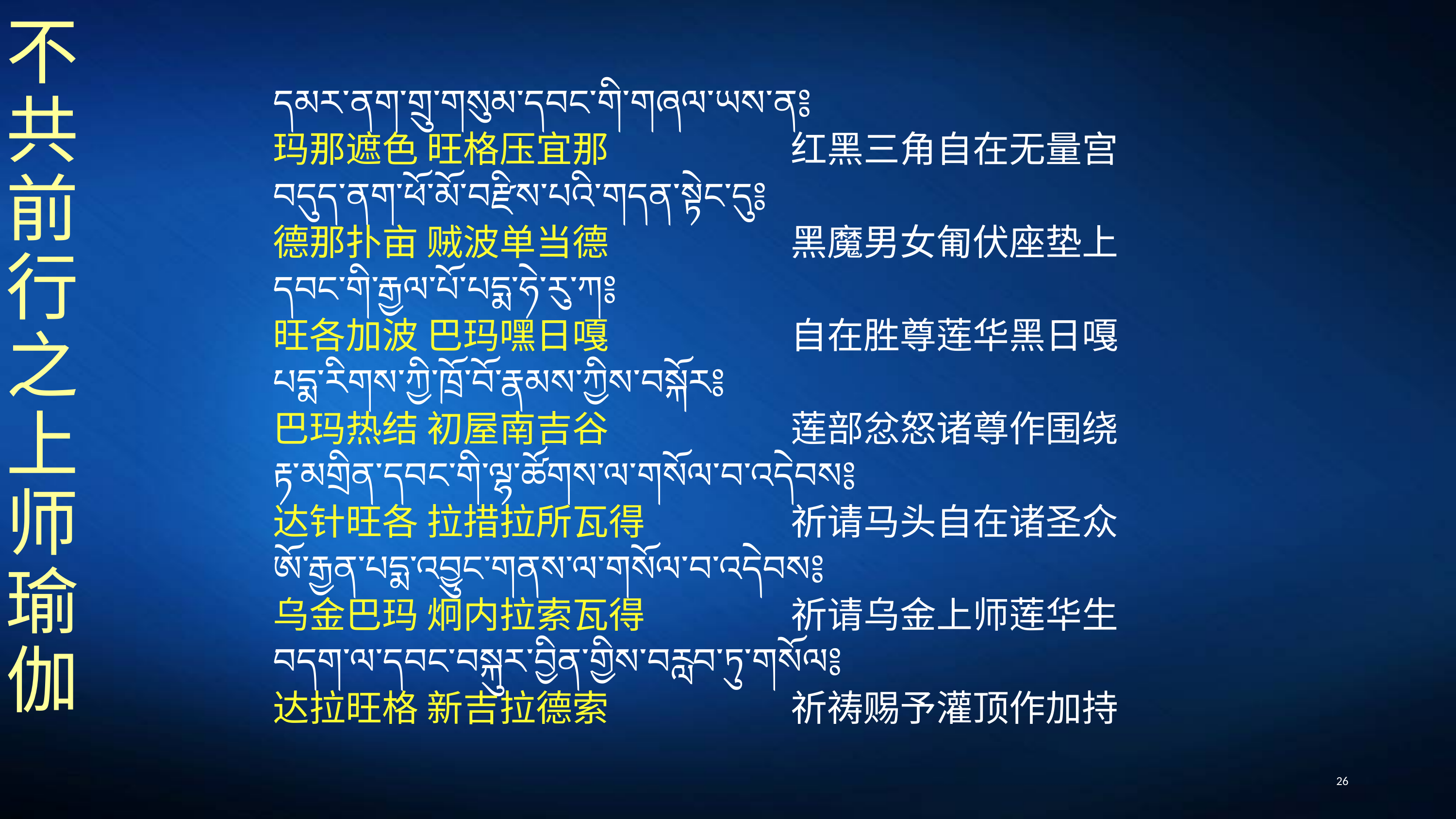

# 不共前行之 上师瑜伽

དམར་ནག་གྲུ་གསུམ་དབང་གི་གཞལ་ཡས་ན༔
玛那遮色 旺格压宜那　　　　　红黑三角自在无量宫
བདུད་ནག་ཕོ་མོ་བརྫིས་པའི་གདན་སྟེང་དུ༔
德那扑亩 贼波单当德　　　　　黑魔男女匍伏座垫上
དབང་གི་རྒྱལ་པོ་པདྨ་ཧེ་རུ་ཀ༔
旺各加波 巴玛嘿日嘎　　　　　自在胜尊莲华黑日嘎
པདྨ་རིགས་ཀྱི་ཁྲོ་བོ་རྣམས་ཀྱིས་བསྐོར༔
巴玛热结 初屋南吉谷　　　　　莲部忿怒诸尊作围绕
རྟ་མགྲིན་དབང་གི་ལྷ་ཚོགས་ལ་གསོལ་བ་འདེབས༔
达针旺各 拉措拉所瓦得　　　　祈请马头自在诸圣众
ཨོ་རྒྱན་པདྨ་འབྱུང་གནས་ལ་གསོལ་བ་འདེབས༔
乌金巴玛 炯内拉索瓦得　　　　祈请乌金上师莲华生
བདག་ལ་དབང་བསྐུར་བྱིན་གྱིས་བརླབ་ཏུ་གསོལ༔
达拉旺格 新吉拉德索　　　　　祈祷赐予灌顶作加持

26